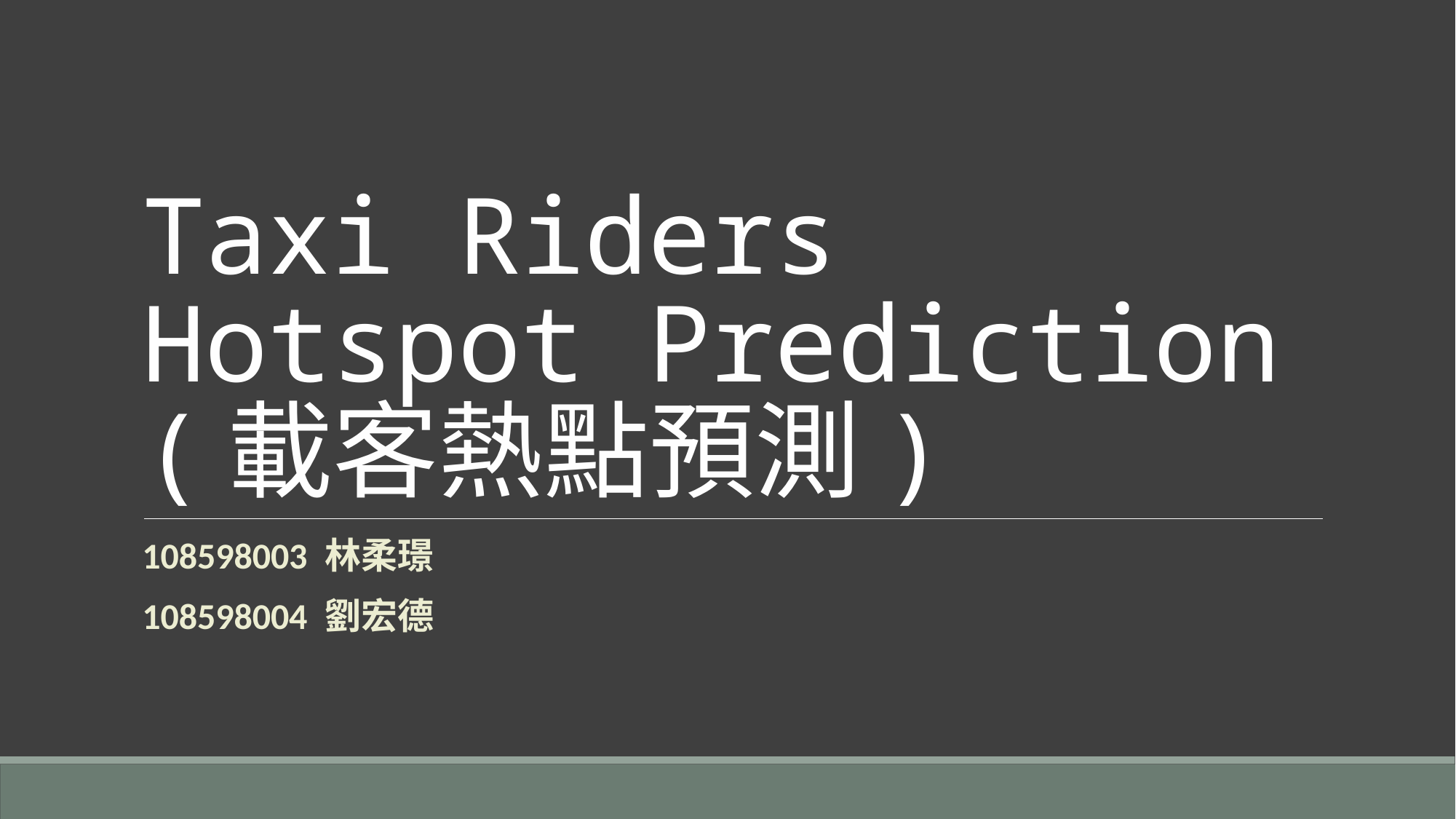

# Taxi Riders Hotspot Prediction (載客熱點預測)
108598003 林柔璟
108598004 劉宏德